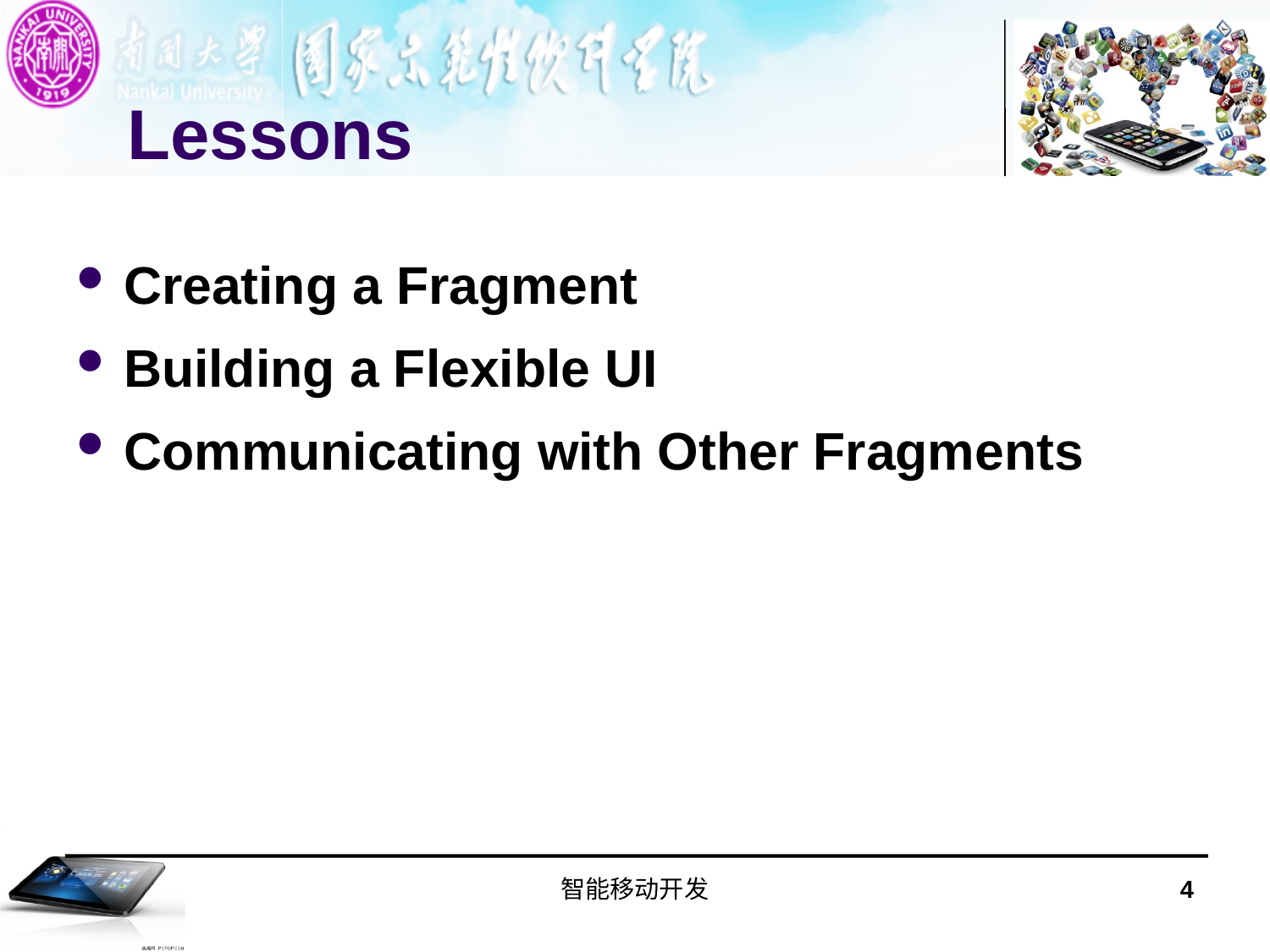

# Lessons
Creating a Fragment
Building a Flexible UI
Communicating with Other Fragments
智能移动开发
4